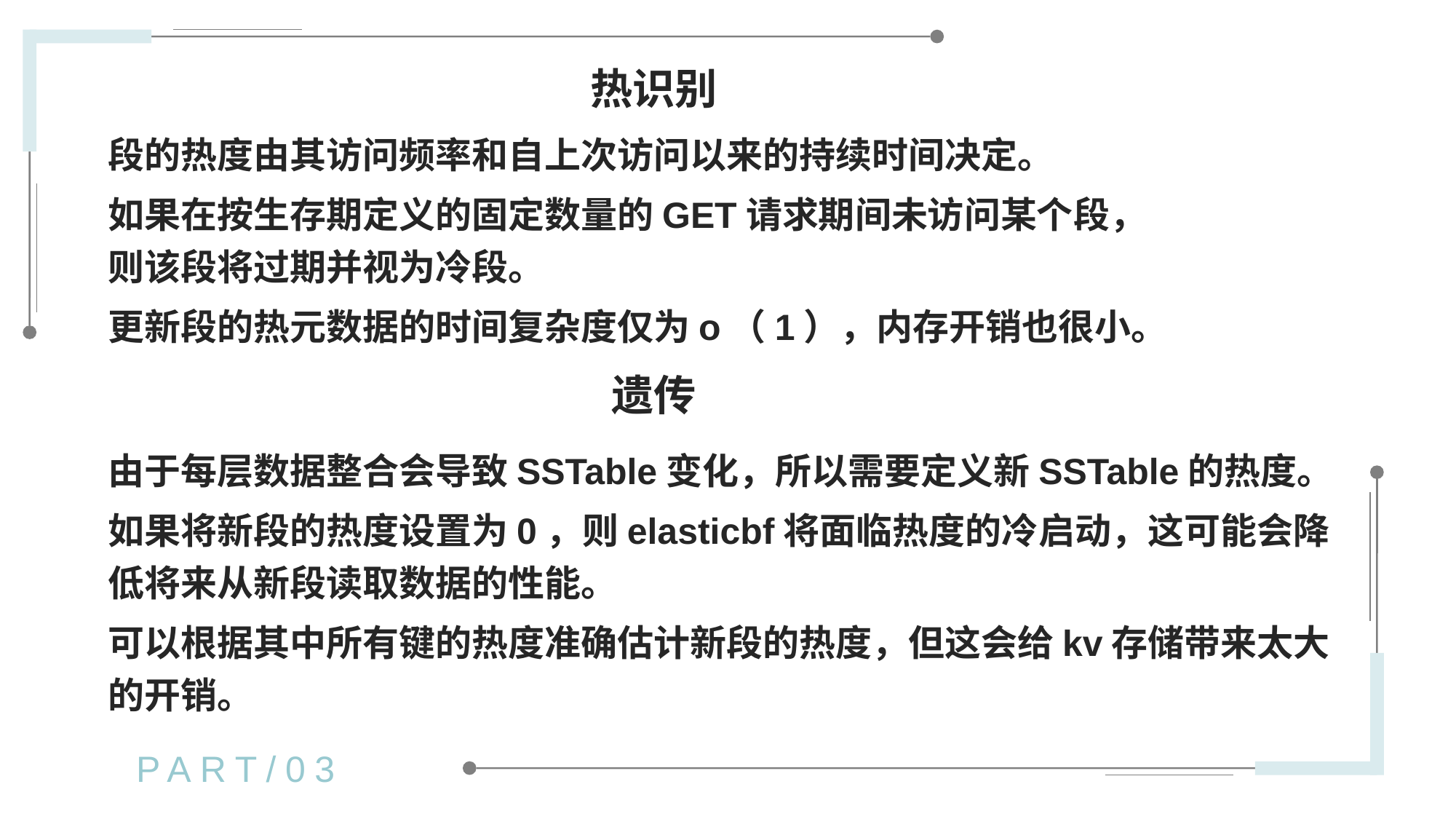

热识别
段的热度由其访问频率和自上次访问以来的持续时间决定。
如果在按生存期定义的固定数量的GET请求期间未访问某个段，则该段将过期并视为冷段。
更新段的热元数据的时间复杂度仅为o（1），内存开销也很小。
遗传
由于每层数据整合会导致SSTable变化，所以需要定义新SSTable的热度。
如果将新段的热度设置为0，则elasticbf将面临热度的冷启动，这可能会降低将来从新段读取数据的性能。
可以根据其中所有键的热度准确估计新段的热度，但这会给kv存储带来太大的开销。

PART/03